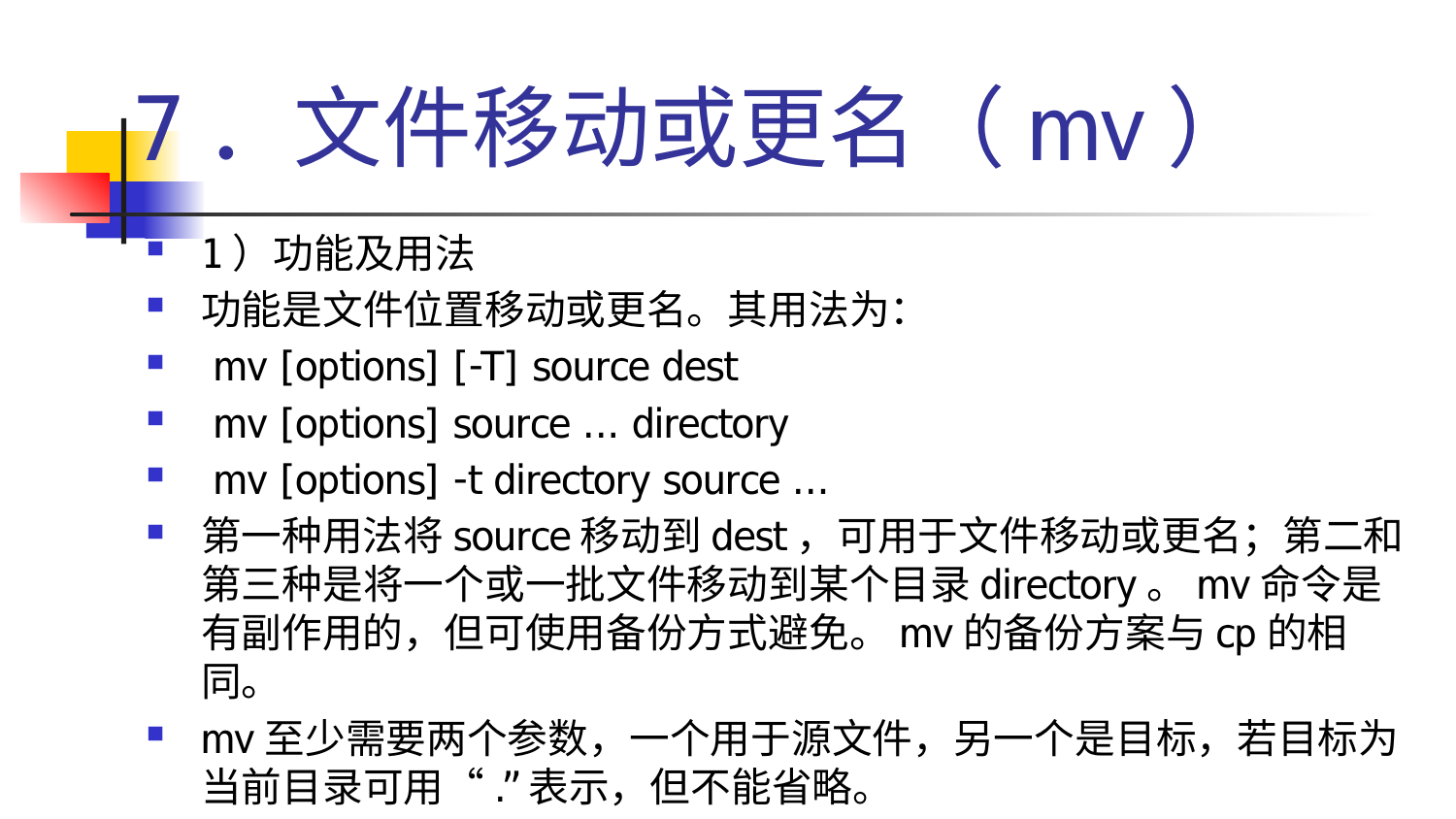

# 7．文件移动或更名（mv）
1）功能及用法
功能是文件位置移动或更名。其用法为：
 mv [options] [-T] source dest
 mv [options] source ... directory
 mv [options] -t directory source ...
第一种用法将source移动到dest，可用于文件移动或更名；第二和第三种是将一个或一批文件移动到某个目录directory。mv命令是有副作用的，但可使用备份方式避免。mv的备份方案与cp的相同。
mv至少需要两个参数，一个用于源文件，另一个是目标，若目标为当前目录可用“.”表示，但不能省略。